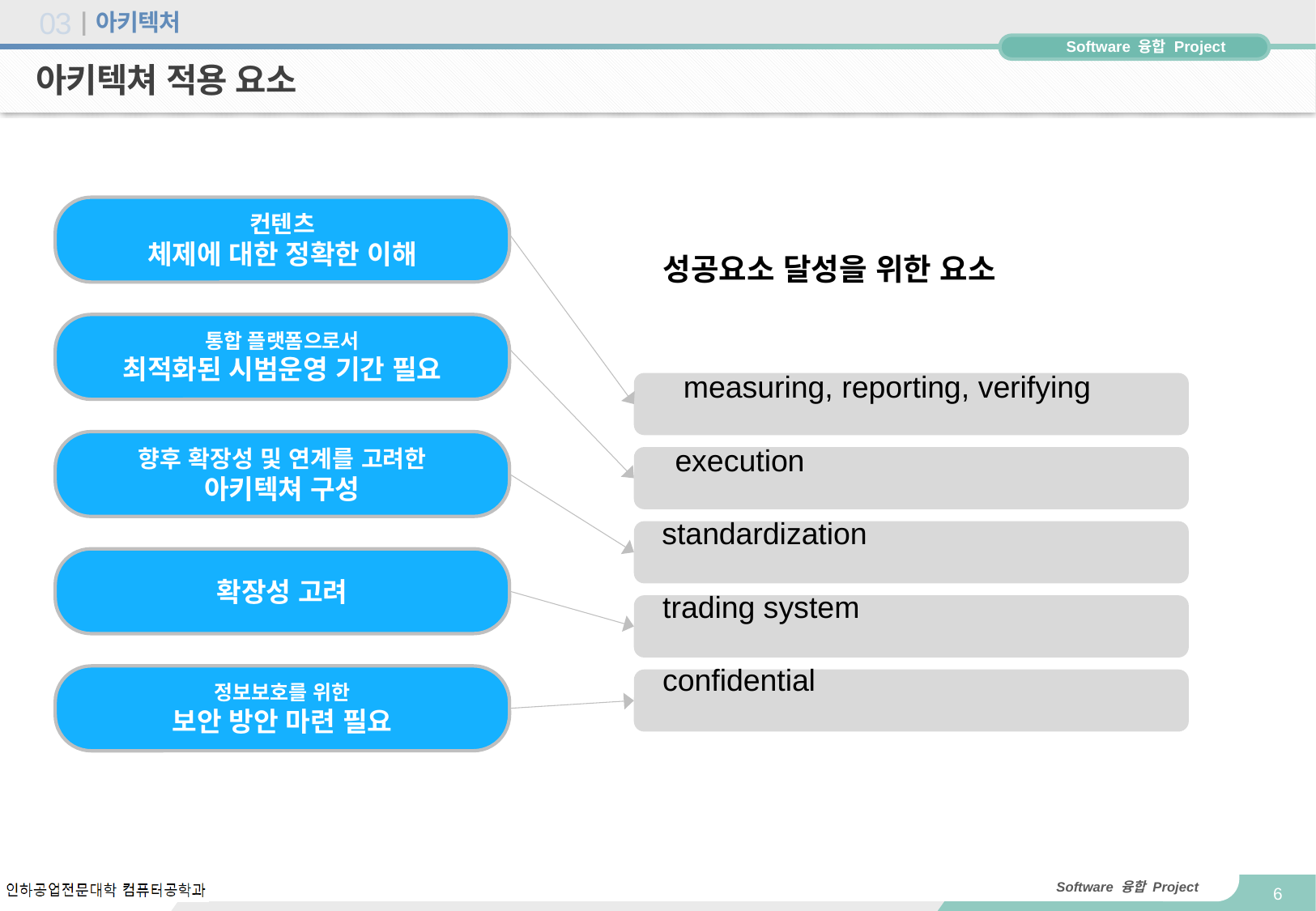

# 아키텍처
03
아키텍쳐 적용 요소
컨텐츠
체제에 대한 정확한 이해
성공요소 달성을 위한 요소
통합 플랫폼으로서
최적화된 시범운영 기간 필요
measuring, reporting, verifying

향후 확장성 및 연계를 고려한
아키텍쳐 구성
execution

standardization

확장성 고려
trading system

confidential
정보보호를 위한
보안 방안 마련 필요